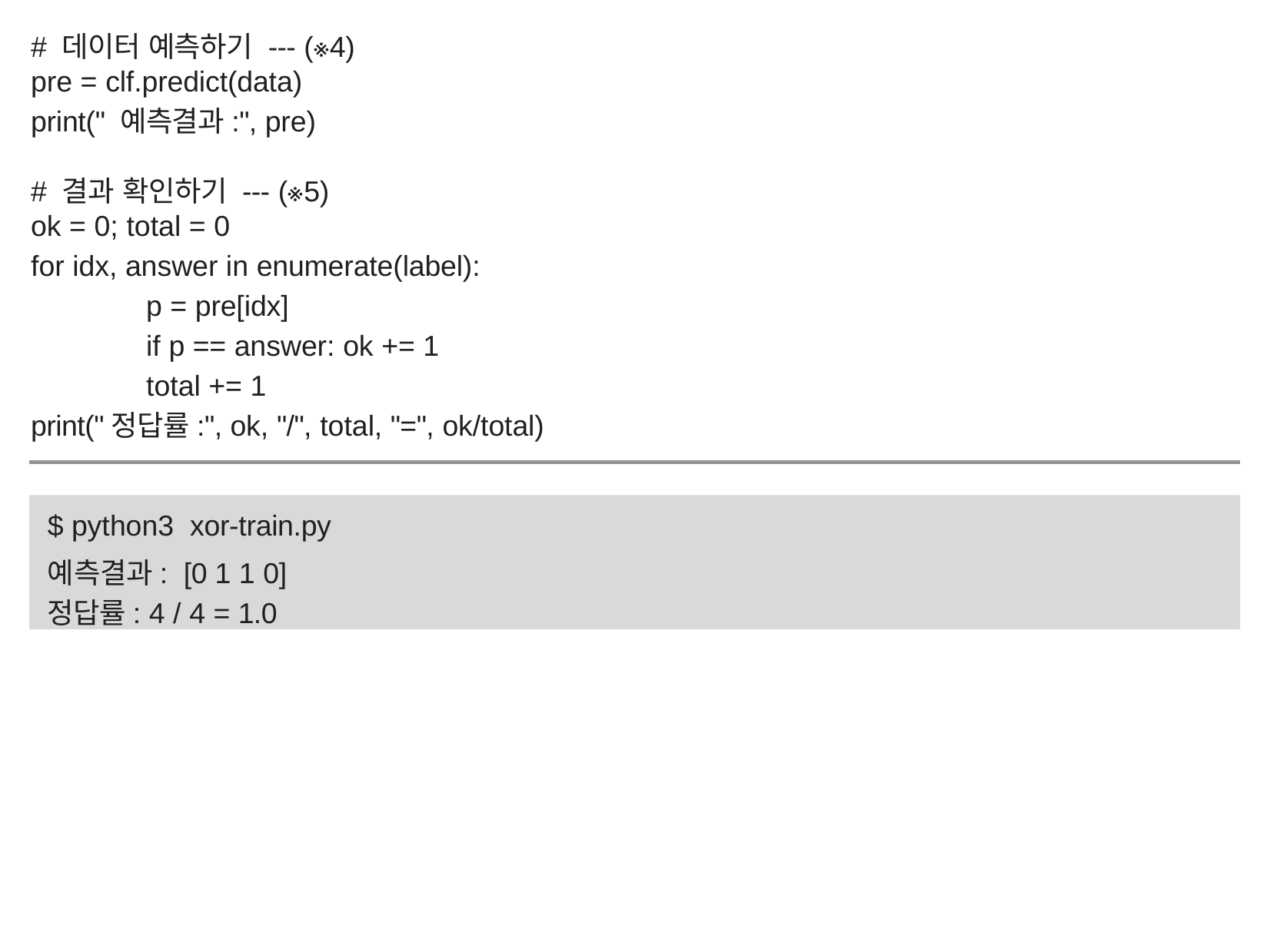

# 데이터 예측하기 --- (※4)
pre = clf.predict(data)
print(" 예측결과:", pre)

# 결과 확인하기 --- (※5)
ok = 0; total = 0
for idx, answer in enumerate(label):
	p = pre[idx]
	if p == answer: ok += 1
	total += 1
print("정답률:", ok, "/", total, "=", ok/total)

$ python3  xor-train.py
예측결과:  [0 1 1 0]
정답률: 4 / 4 = 1.0